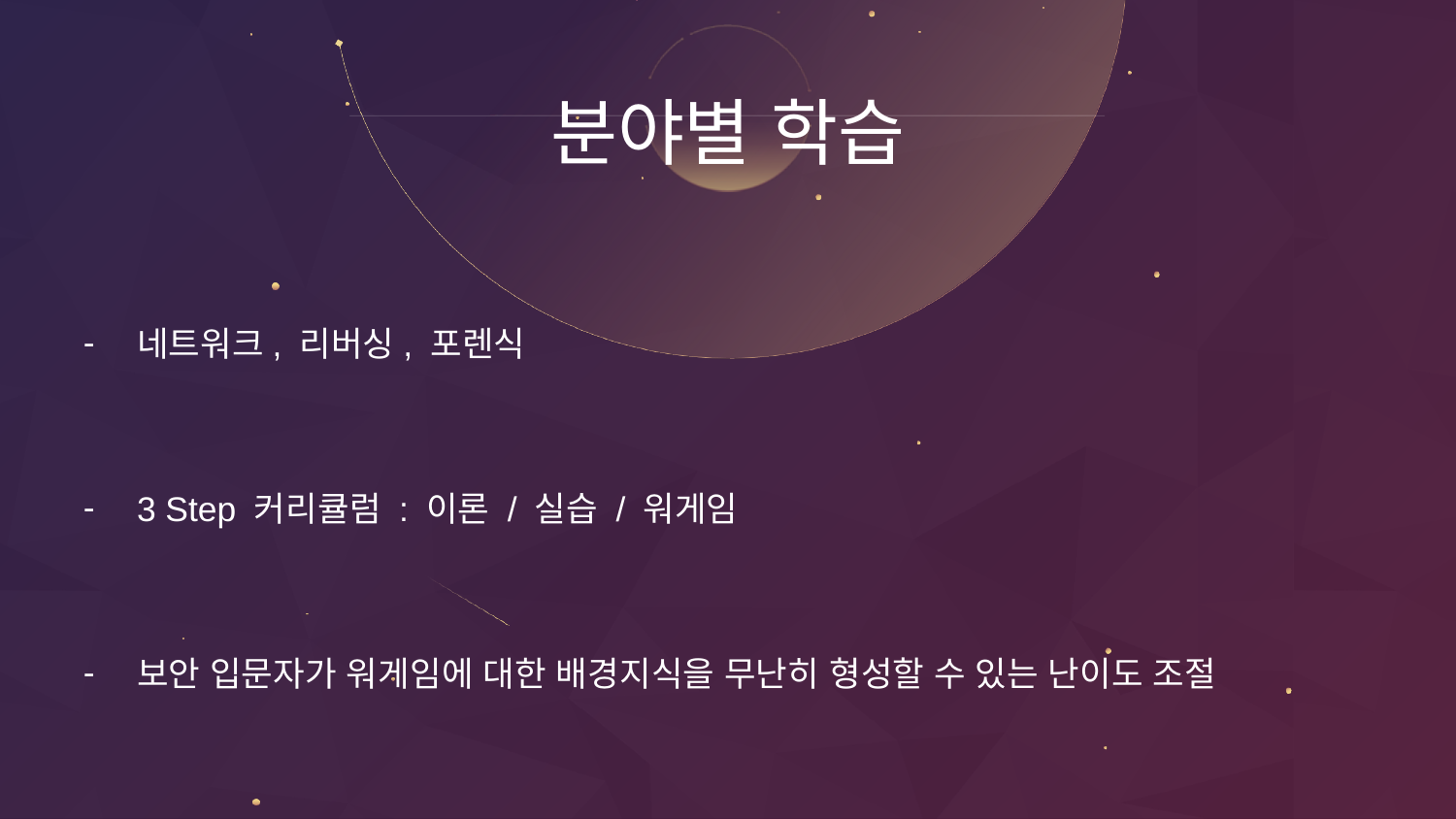

# 분야별 학습
네트워크, 리버싱, 포렌식

3 Step 커리큘럼 : 이론 / 실습 / 워게임

보안 입문자가 워게임에 대한 배경지식을 무난히 형성할 수 있는 난이도 조절